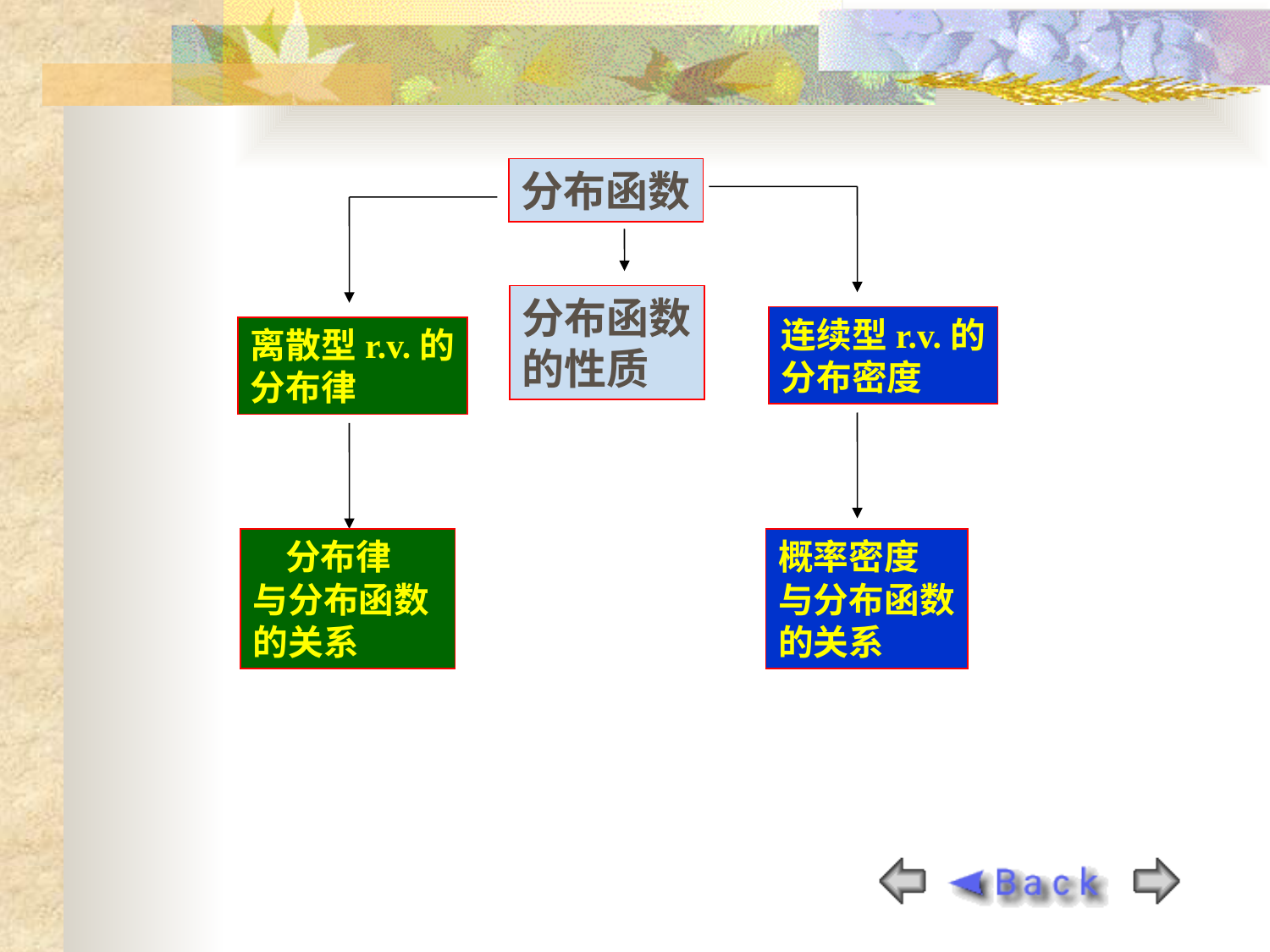

分布函数

分布函数
的性质
连续型r.v.的
分布密度
离散型r.v.的
分布律

   分布律
与分布函数
的关系
概率密度
与分布函数
的关系